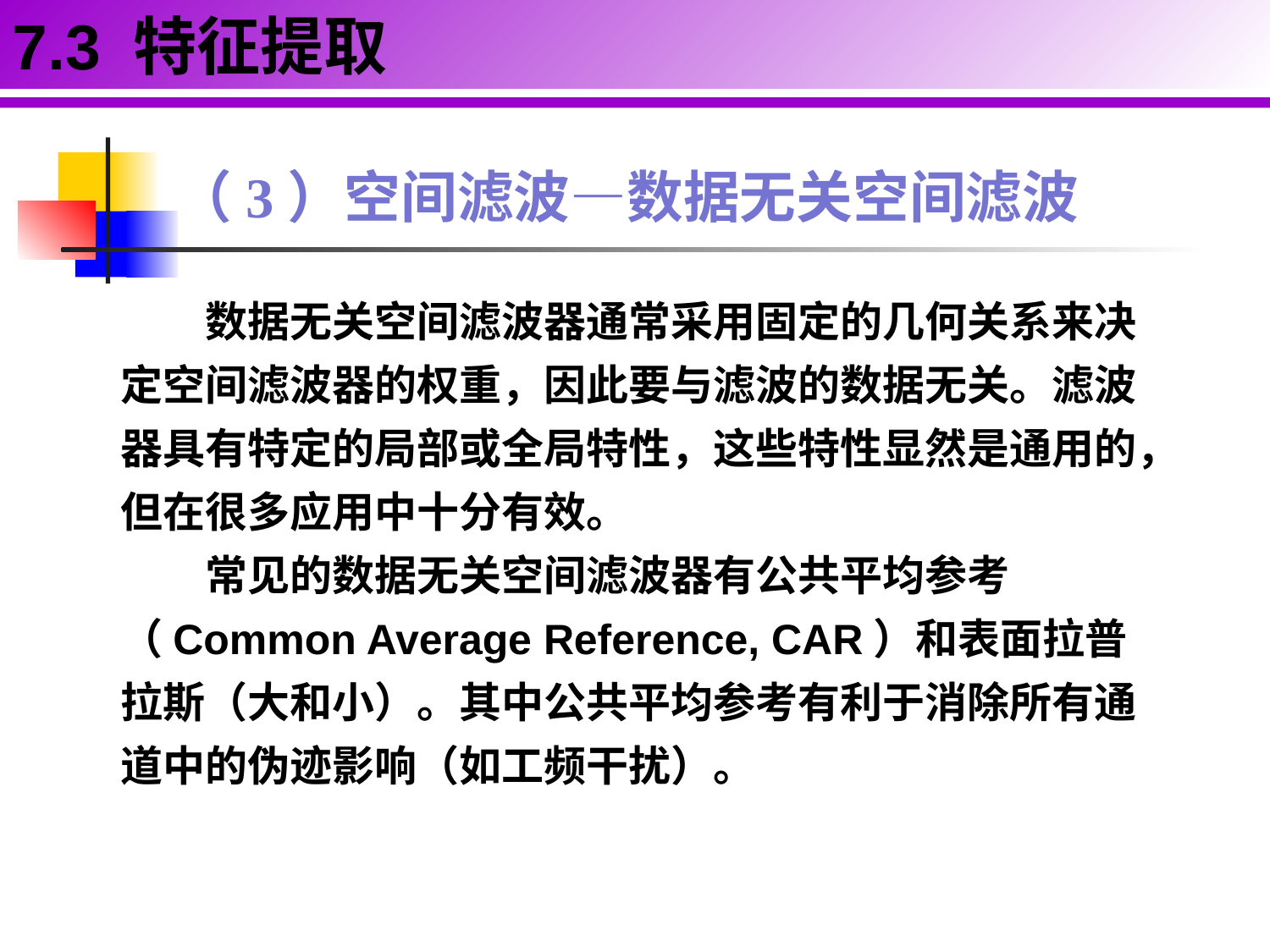

7.3 特征提取

（3）空间滤波—数据无关空间滤波
数据无关空间滤波器通常采用固定的几何关系来决定空间滤波器的权重，因此要与滤波的数据无关。滤波器具有特定的局部或全局特性，这些特性显然是通用的，但在很多应用中十分有效。
常见的数据无关空间滤波器有公共平均参考（Common Average Reference, CAR）和表面拉普拉斯（大和小）。其中公共平均参考有利于消除所有通道中的伪迹影响（如工频干扰）。